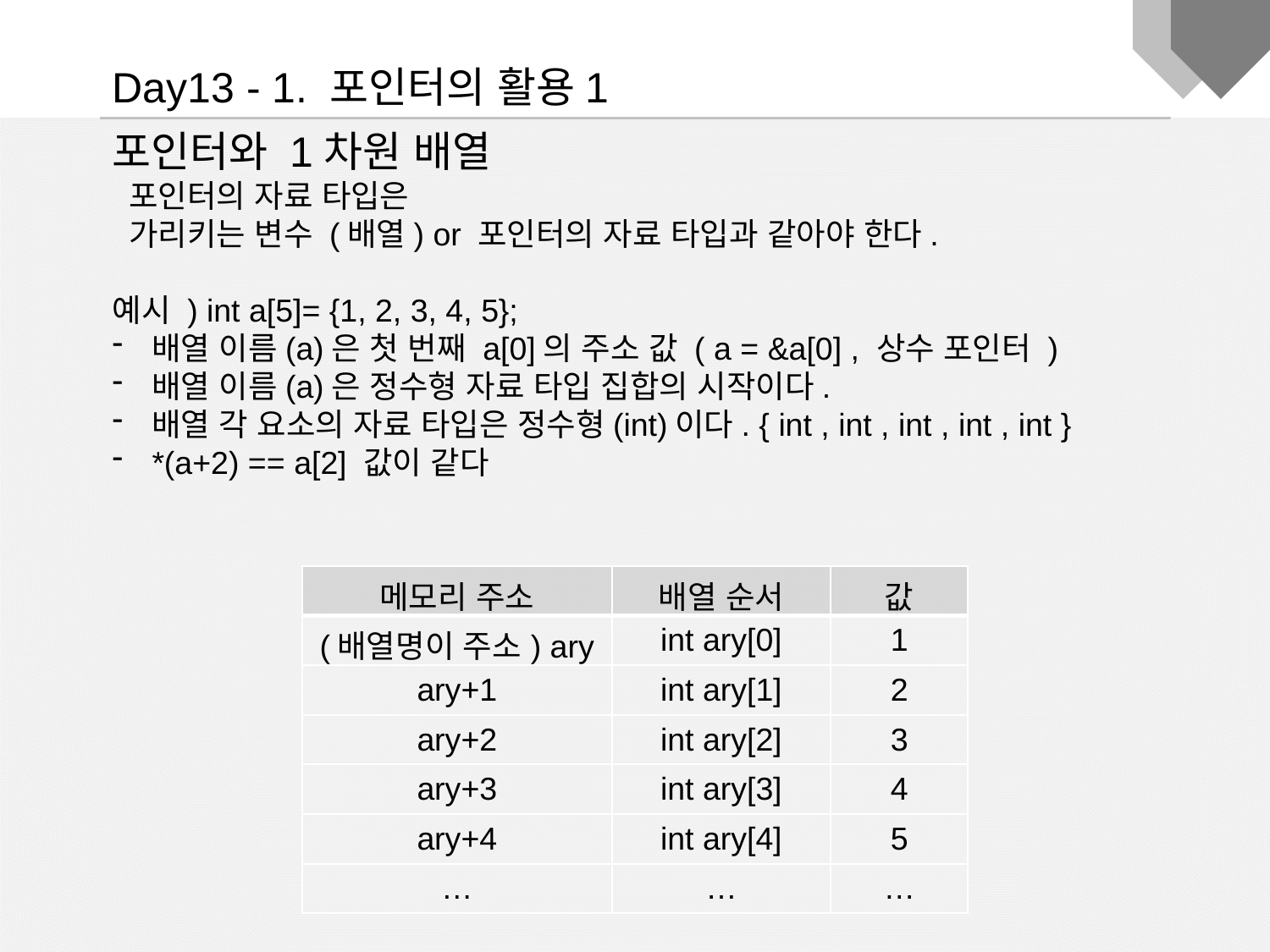

Day13 - 1. 포인터의 활용1
포인터와 1차원 배열
 포인터의 자료 타입은
 가리키는 변수 (배열) or 포인터의 자료 타입과 같아야 한다.

예시 ) int a[5]= {1, 2, 3, 4, 5};
배열 이름(a)은 첫 번째 a[0]의 주소 값 ( a = &a[0] , 상수 포인터 )
배열 이름(a)은 정수형 자료 타입 집합의 시작이다.
배열 각 요소의 자료 타입은 정수형(int)이다. { int , int , int , int , int }
*(a+2) == a[2] 값이 같다
| 메모리 주소 | 배열 순서 | 값 |
| --- | --- | --- |
| (배열명이 주소) ary | int ary[0] | 1 |
| ary+1 | int ary[1] | 2 |
| ary+2 | int ary[2] | 3 |
| ary+3 | int ary[3] | 4 |
| ary+4 | int ary[4] | 5 |
| … | … | … |